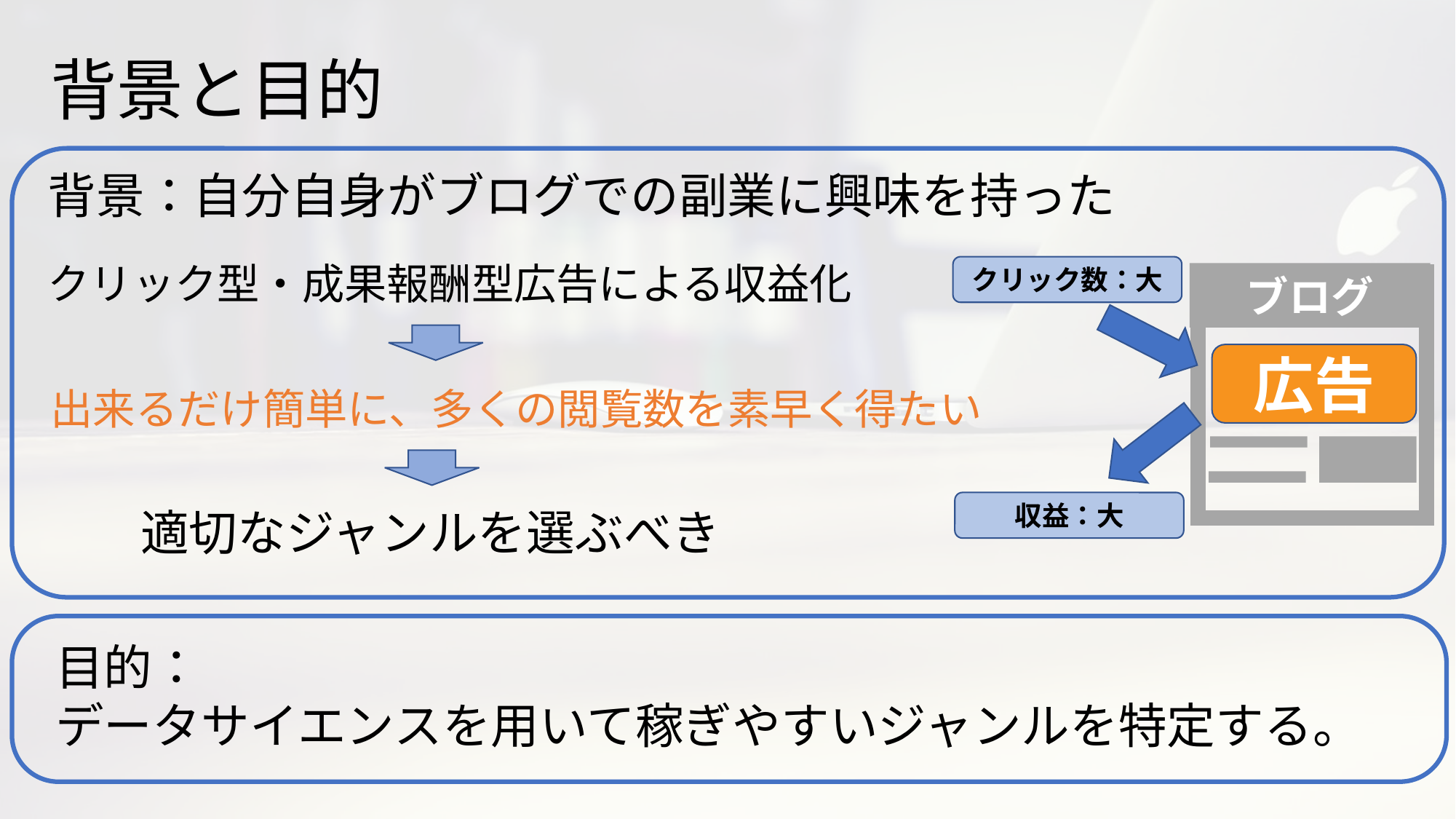

# 背景と目的

背景：自分自身がブログでの副業に興味を持った
クリック数：大
クリック型・成果報酬型広告による収益化

ブログ

広告
出来るだけ簡単に、多くの閲覧数を素早く得たい

適切なジャンルを選ぶべき
収益：大

目的：
データサイエンスを用いて稼ぎやすいジャンルを特定する。